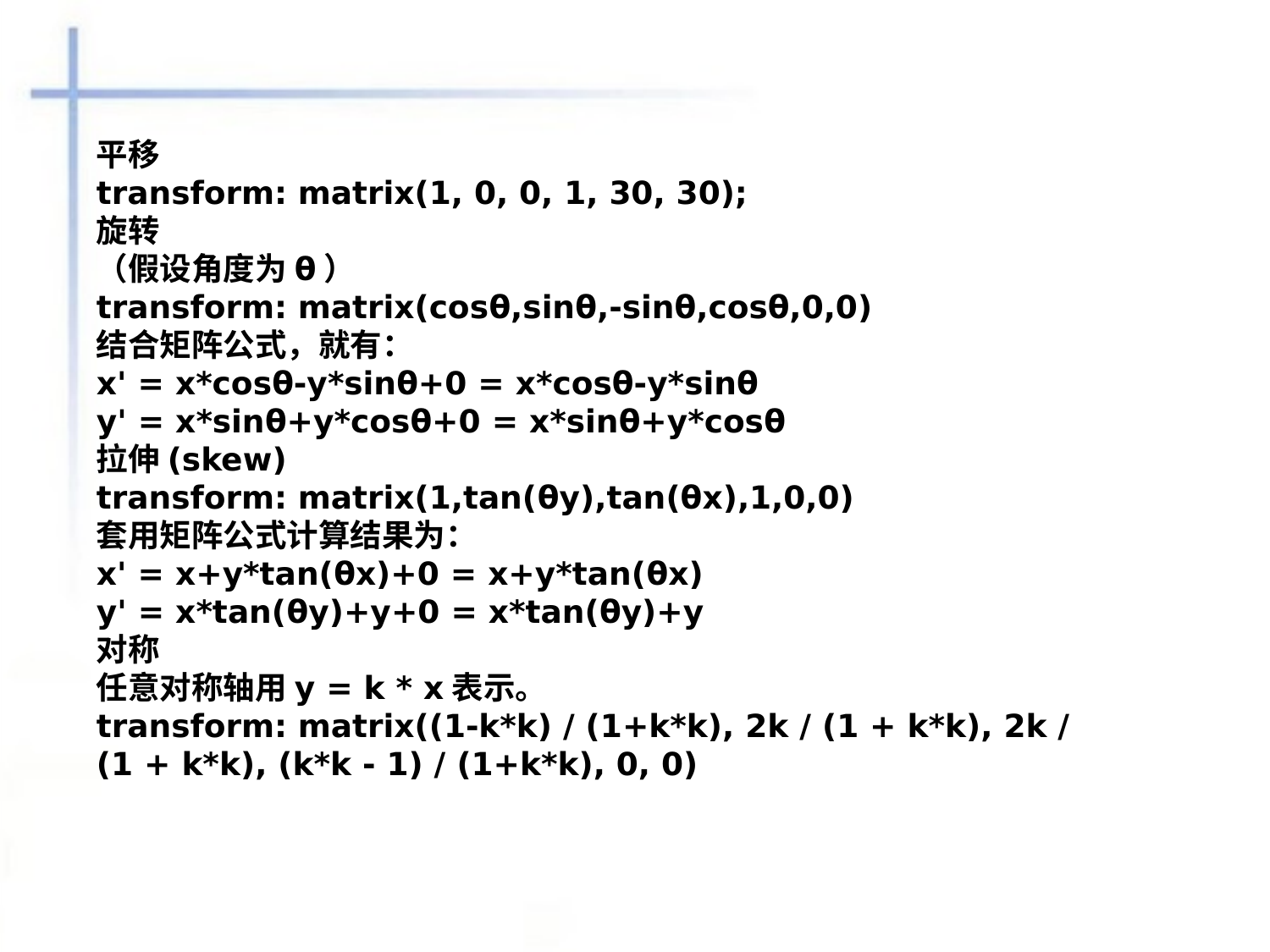

平移
transform: matrix(1, 0, 0, 1, 30, 30);
旋转
（假设角度为θ）
transform: matrix(cosθ,sinθ,-sinθ,cosθ,0,0)
结合矩阵公式，就有：
x' = x*cosθ-y*sinθ+0 = x*cosθ-y*sinθ
y' = x*sinθ+y*cosθ+0 = x*sinθ+y*cosθ
拉伸(skew)
transform: matrix(1,tan(θy),tan(θx),1,0,0)
套用矩阵公式计算结果为：
x' = x+y*tan(θx)+0 = x+y*tan(θx)
y' = x*tan(θy)+y+0 = x*tan(θy)+y
对称
任意对称轴用y = k * x表示。
transform: matrix((1-k*k) / (1+k*k), 2k / (1 + k*k), 2k / (1 + k*k), (k*k - 1) / (1+k*k), 0, 0)